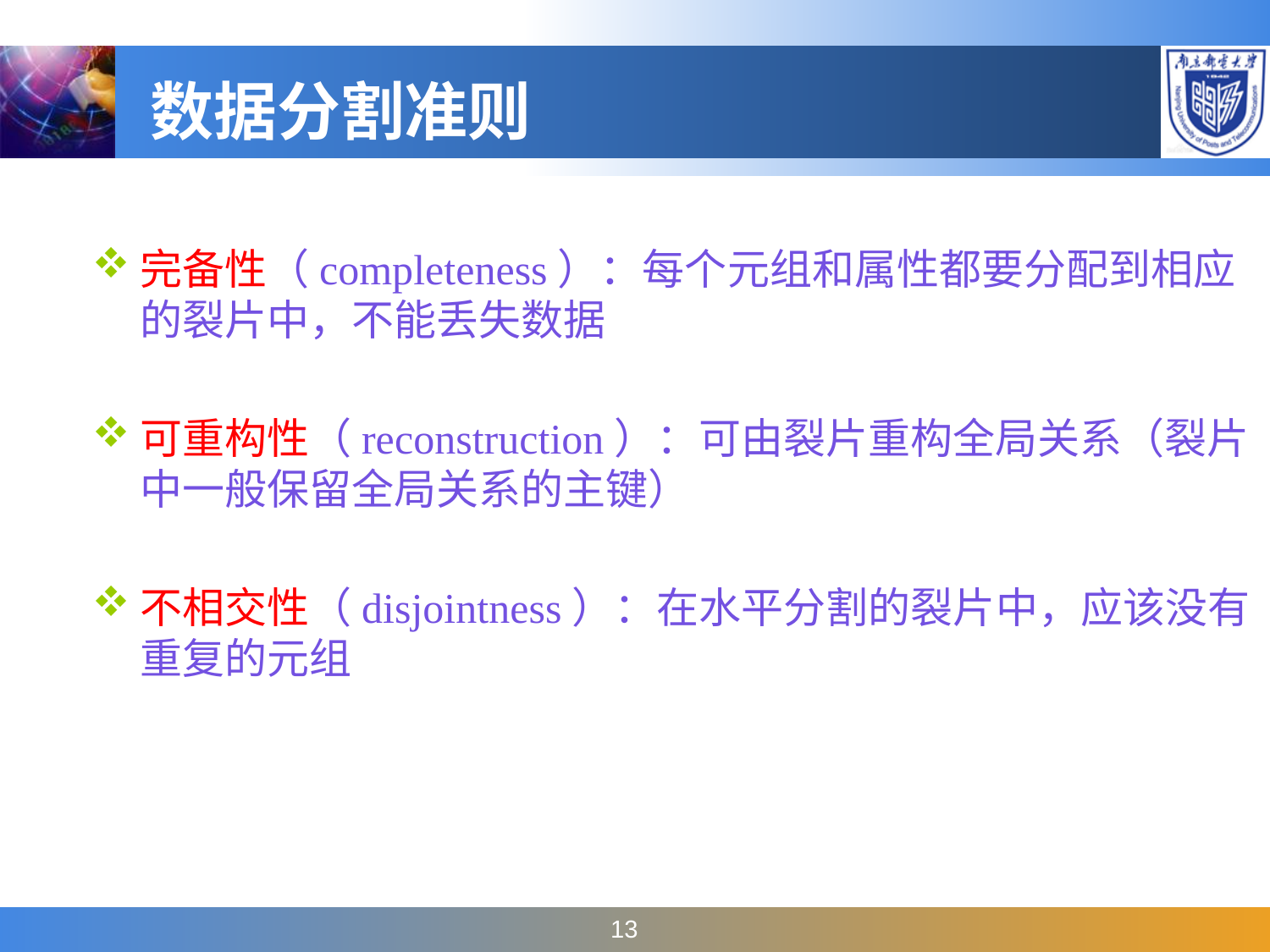

数据分割准则
#

完备性（completeness）：每个元组和属性都要分配到相应的裂片中，不能丢失数据

可重构性（reconstruction）：可由裂片重构全局关系（裂片中一般保留全局关系的主键）

不相交性（disjointness）：在水平分割的裂片中，应该没有重复的元组

13